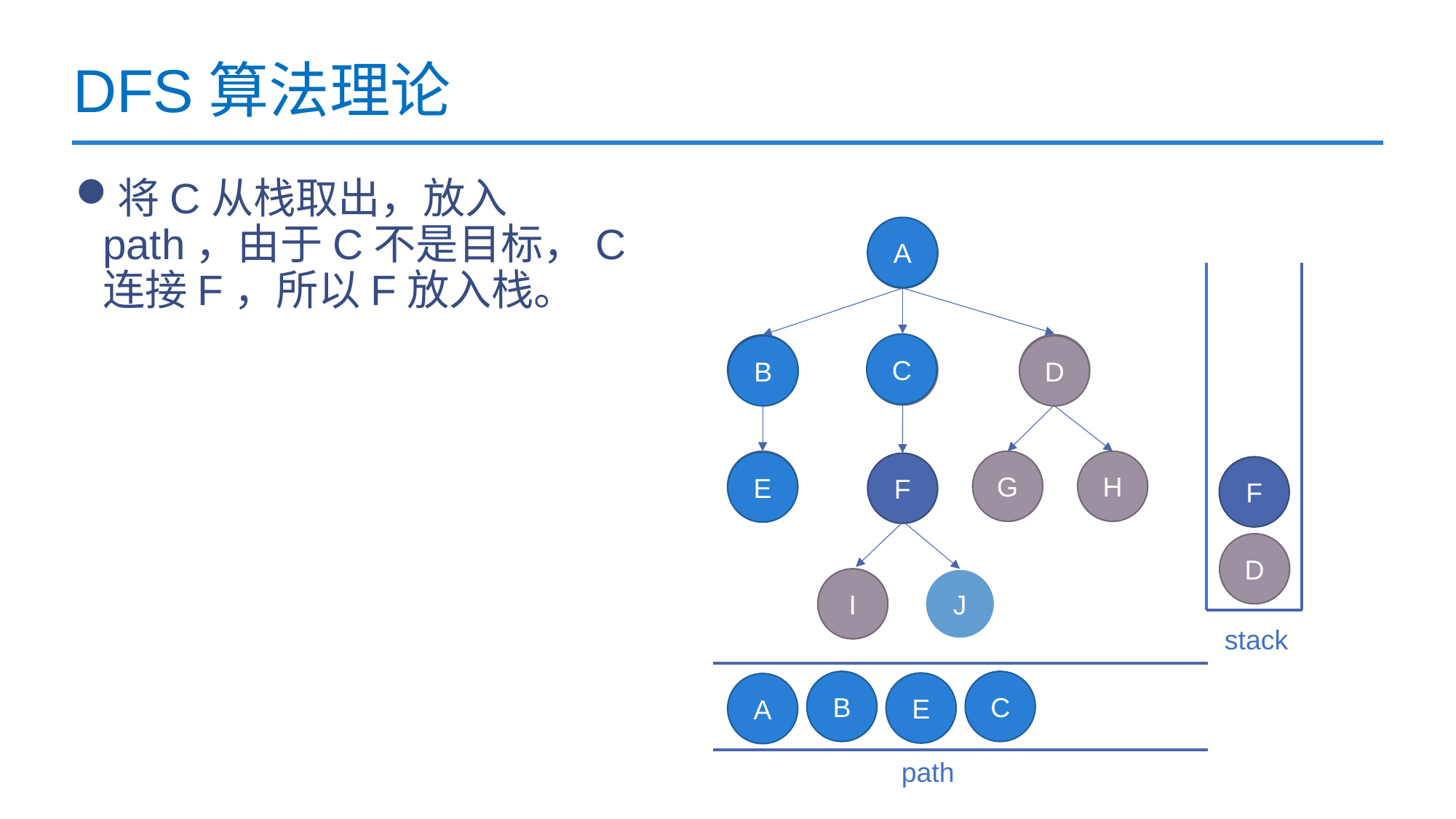

# DFS算法理论
将C从栈取出，放入path，由于C不是目标，C连接F，所以F放入栈。

A
A
C
D
B
C
B
D
H
E
G
E
F
F
D
I
J
stack
B
C
E
A
path